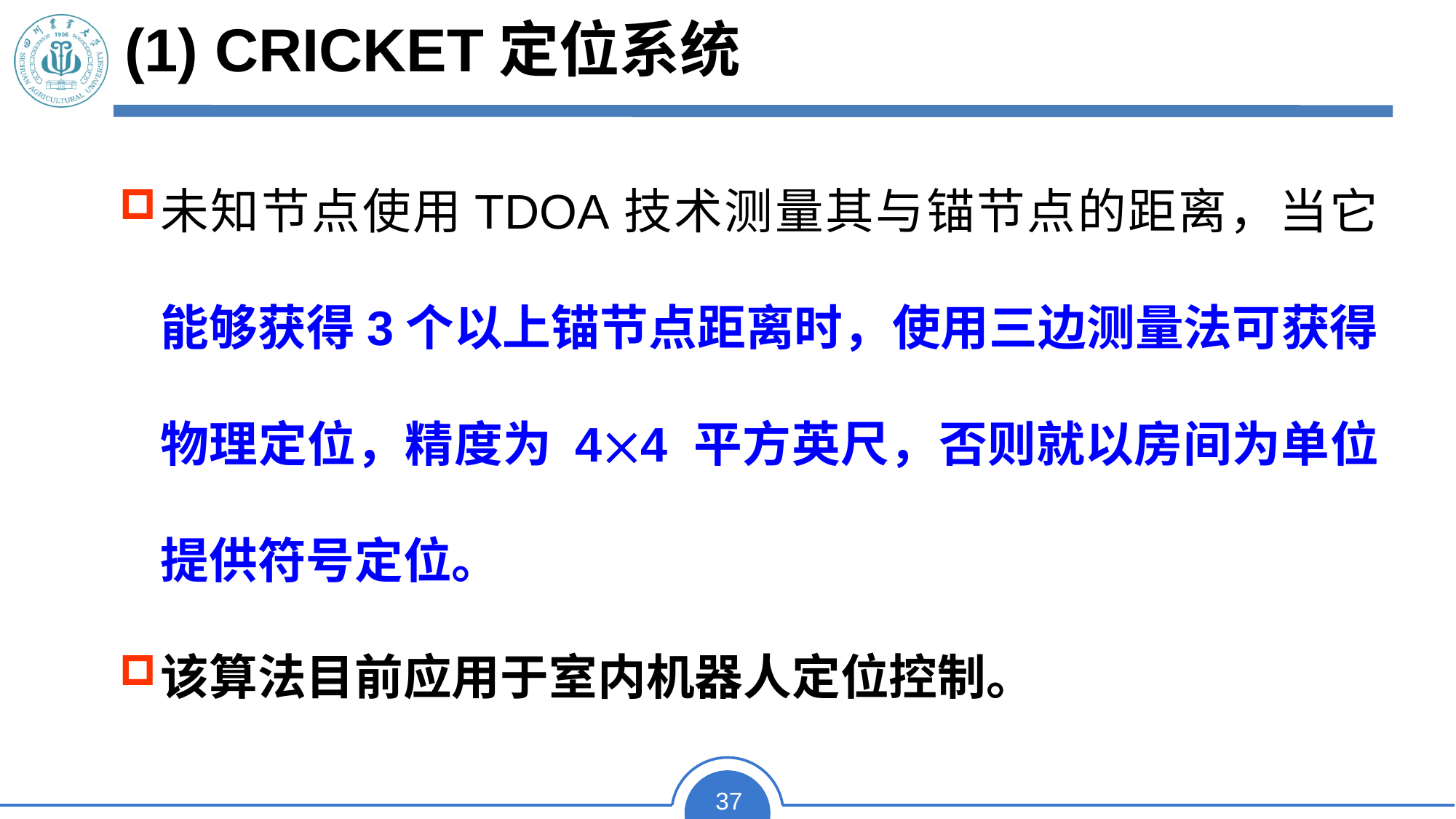

# (1) Cricket定位系统
未知节点使用TDOA技术测量其与锚节点的距离，当它能够获得3个以上锚节点距离时，使用三边测量法可获得物理定位，精度为 4×4 平方英尺，否则就以房间为单位提供符号定位。
该算法目前应用于室内机器人定位控制。